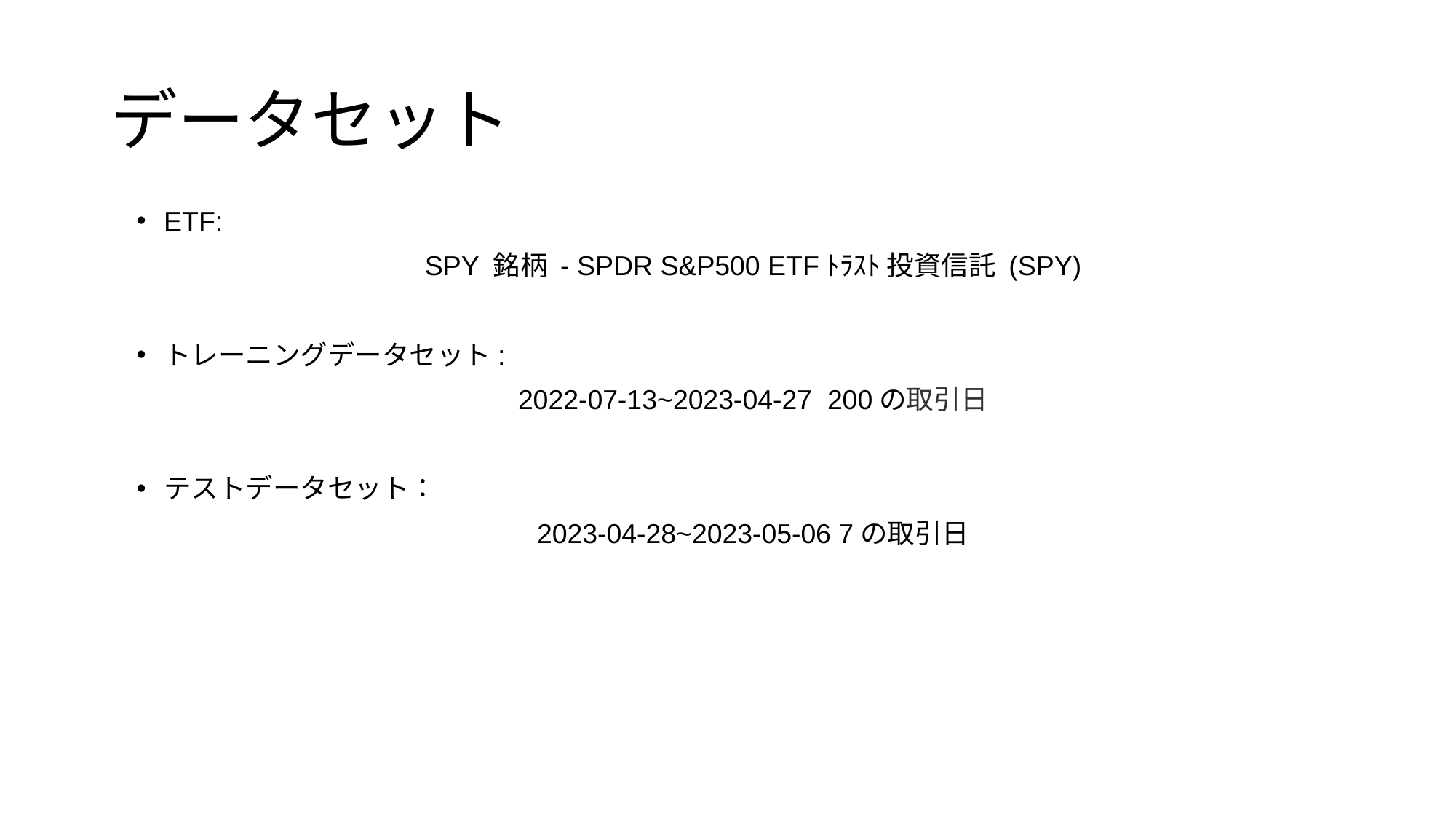

# データセット
ETF:
SPY 銘柄 - SPDR S&P500 ETFﾄﾗｽﾄ 投資信託 (SPY)

トレーニングデータセット:
2022-07-13~2023-04-27  200の取引日

テストデータセット：
2023-04-28~2023-05-06 7の取引日